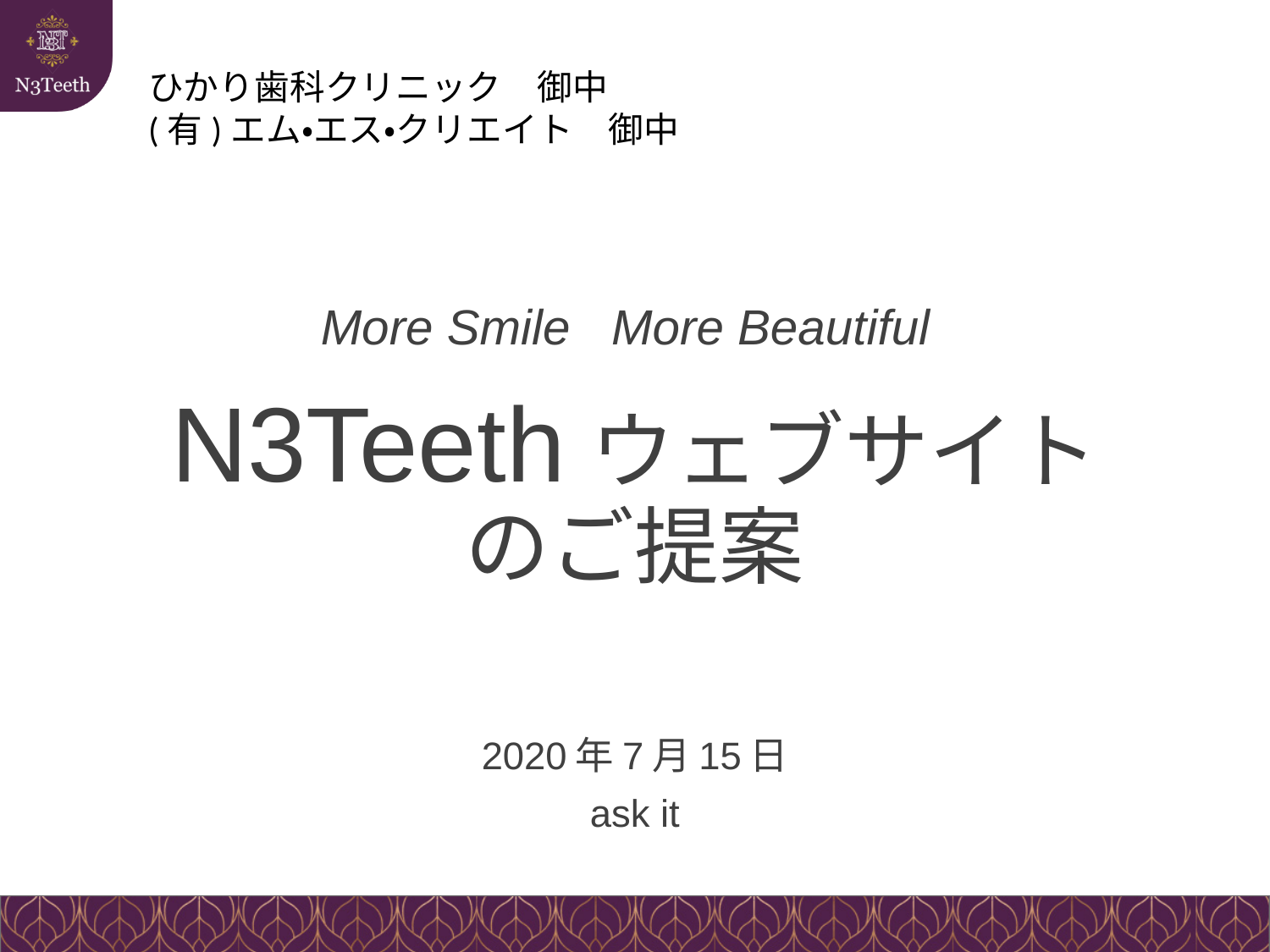

ひかり歯科クリニック　御中
(有)エム・エス・クリエイト　御中
More Smile   More Beautiful
# N3Teethウェブサイト のご提案

2020年7月15日
ask it